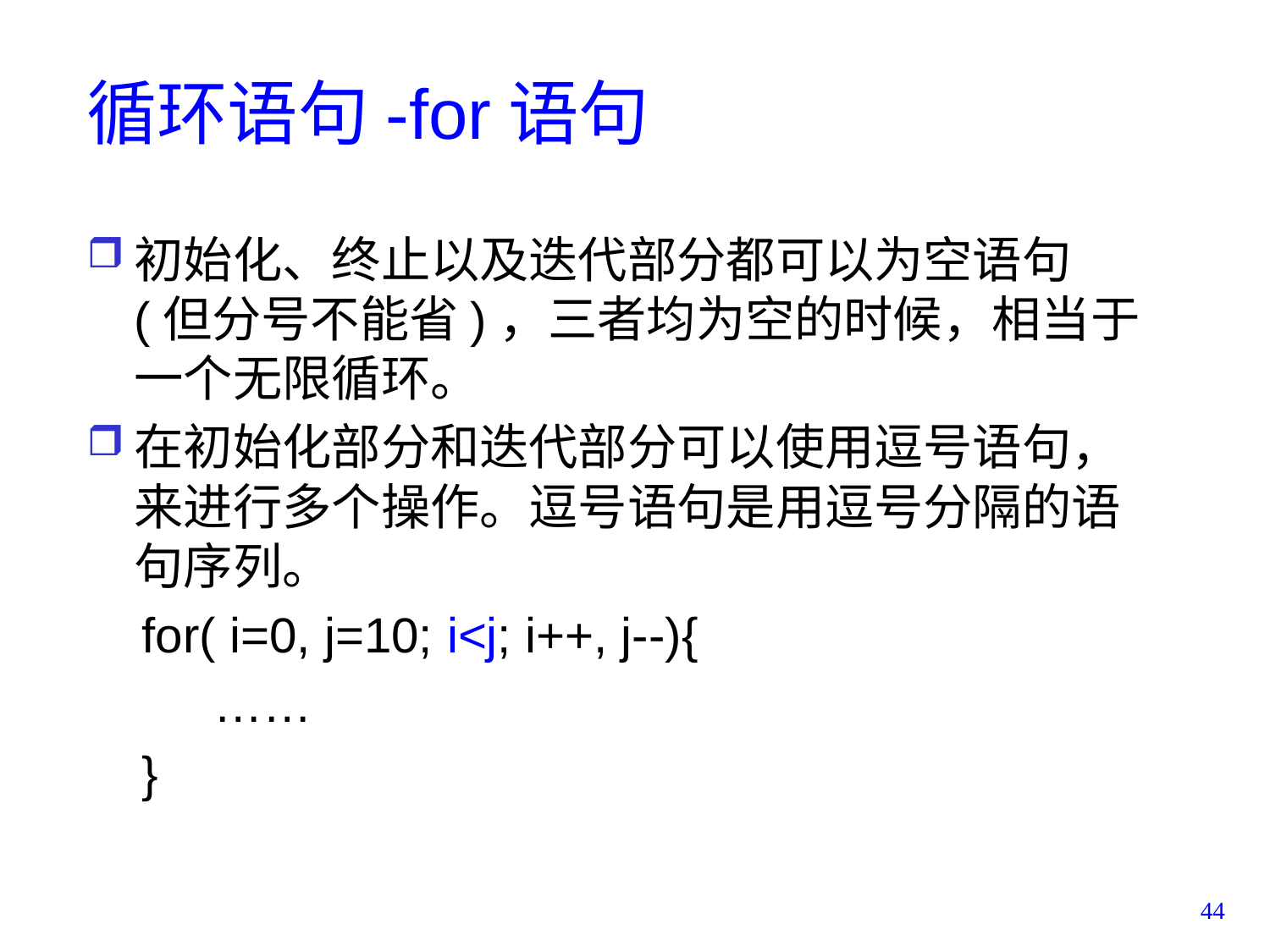

# 循环语句-for语句
初始化、终止以及迭代部分都可以为空语句(但分号不能省)，三者均为空的时候，相当于一个无限循环。
在初始化部分和迭代部分可以使用逗号语句，来进行多个操作。逗号语句是用逗号分隔的语句序列。
    for( i=0, j=10; i<j; i++, j--){
	……
    }

44